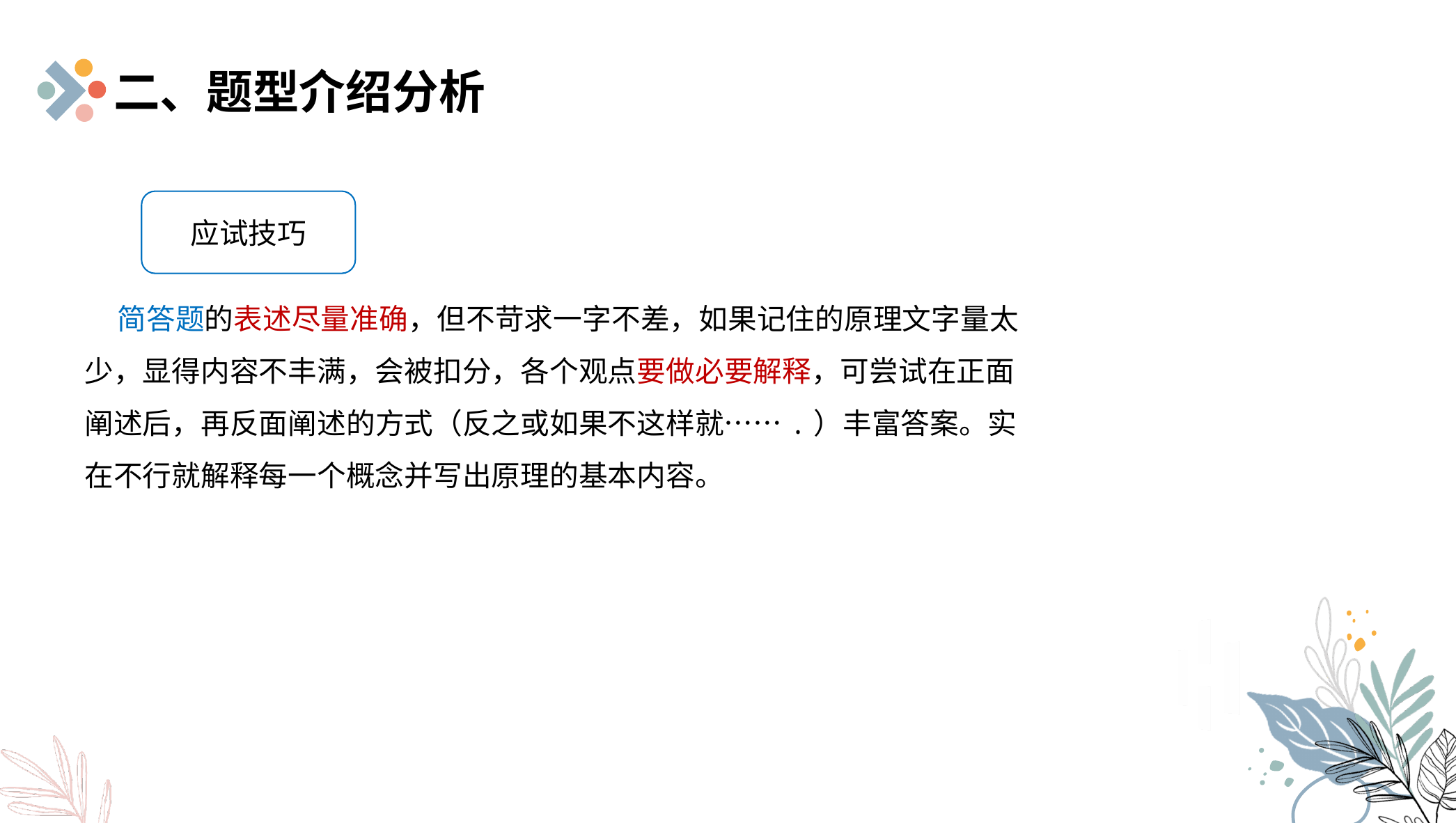

二、题型介绍分析

    简答题的表述尽量准确，但不苛求一字不差，如果记住的原理文字量太少，显得内容不丰满，会被扣分，各个观点要做必要解释，可尝试在正面阐述后，再反面阐述的方式（反之或如果不这样就…….）丰富答案。实在不行就解释每一个概念并写出原理的基本内容。
应试技巧